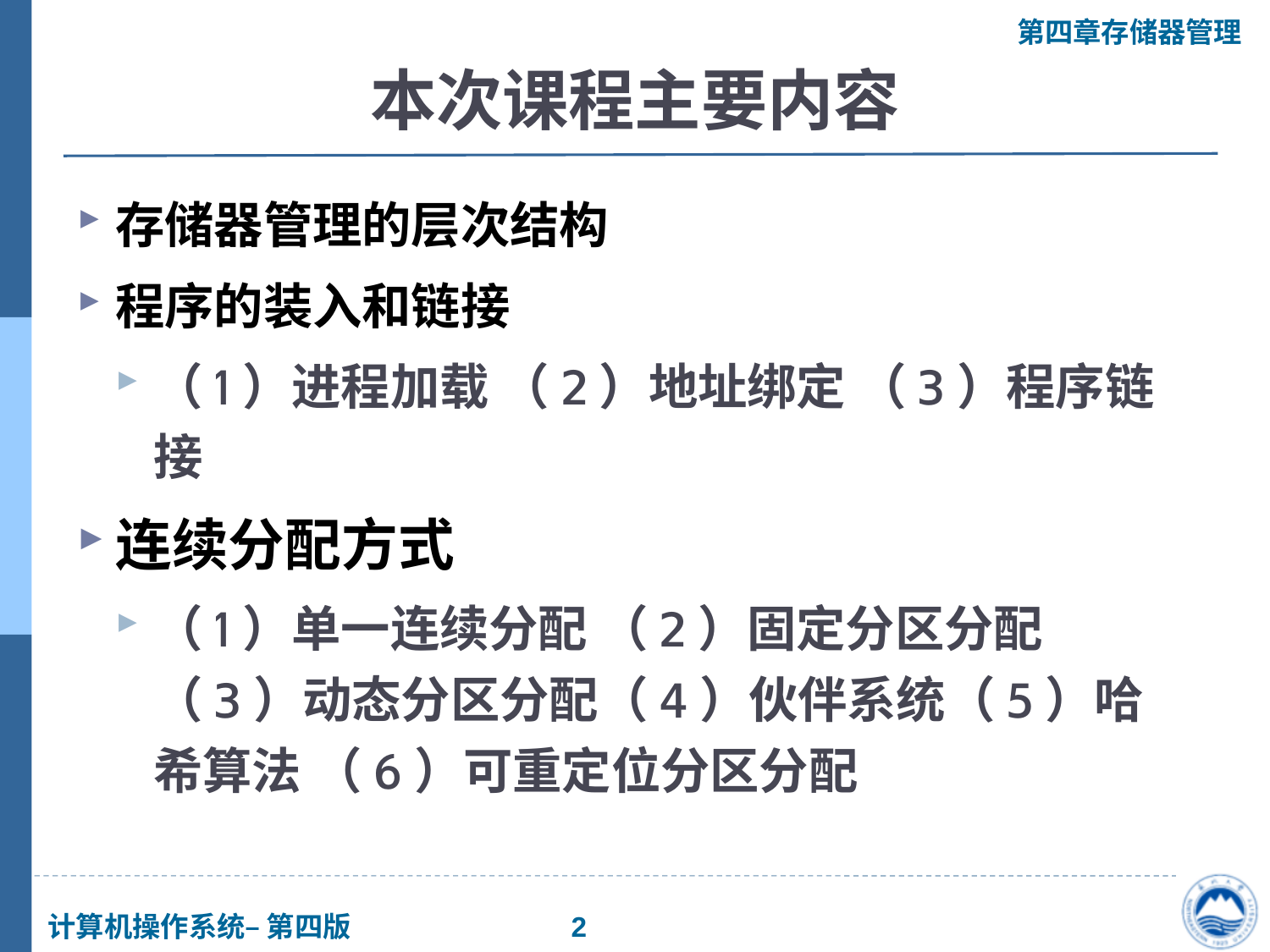

# 本次课程主要内容
存储器管理的层次结构
程序的装入和链接
（1）进程加载 （2）地址绑定 （3）程序链接
连续分配方式
（1）单一连续分配 （2）固定分区分配 （3）动态分区分配（4）伙伴系统（5）哈希算法 （6）可重定位分区分配